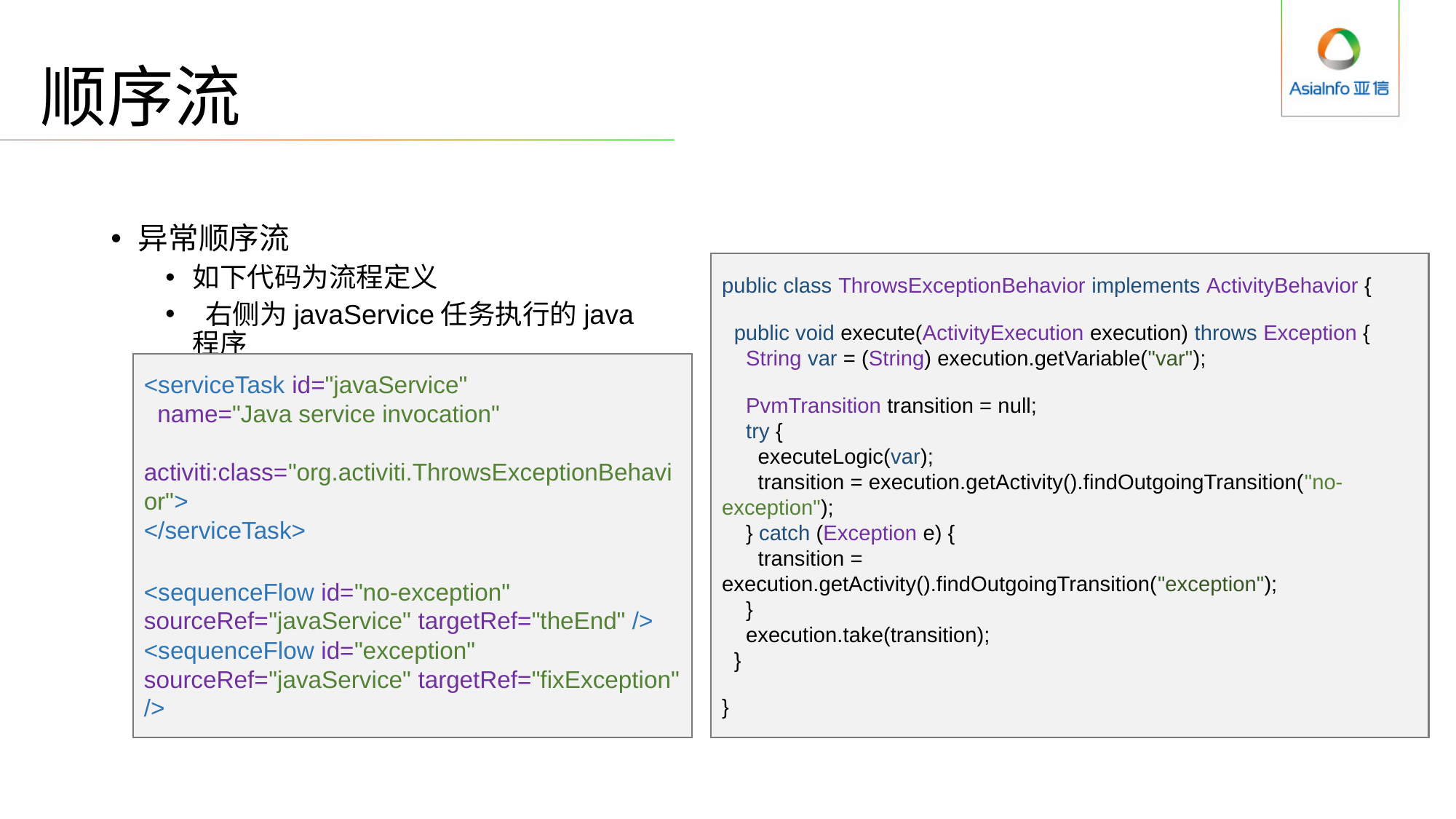

# 顺序流
异常顺序流
如下代码为流程定义
 右侧为javaService任务执行的java程序
public class ThrowsExceptionBehavior implements ActivityBehavior {

  public void execute(ActivityExecution execution) throws Exception {
    String var = (String) execution.getVariable("var");

    PvmTransition transition = null;
    try {
      executeLogic(var);
      transition = execution.getActivity().findOutgoingTransition("no-exception");
    } catch (Exception e) {
      transition = execution.getActivity().findOutgoingTransition("exception");
    }
    execution.take(transition);
  }

}
<serviceTask id="javaService"
  name="Java service invocation"
  activiti:class="org.activiti.ThrowsExceptionBehavior">
</serviceTask>

<sequenceFlow id="no-exception" sourceRef="javaService" targetRef="theEnd" />
<sequenceFlow id="exception" sourceRef="javaService" targetRef="fixException" />